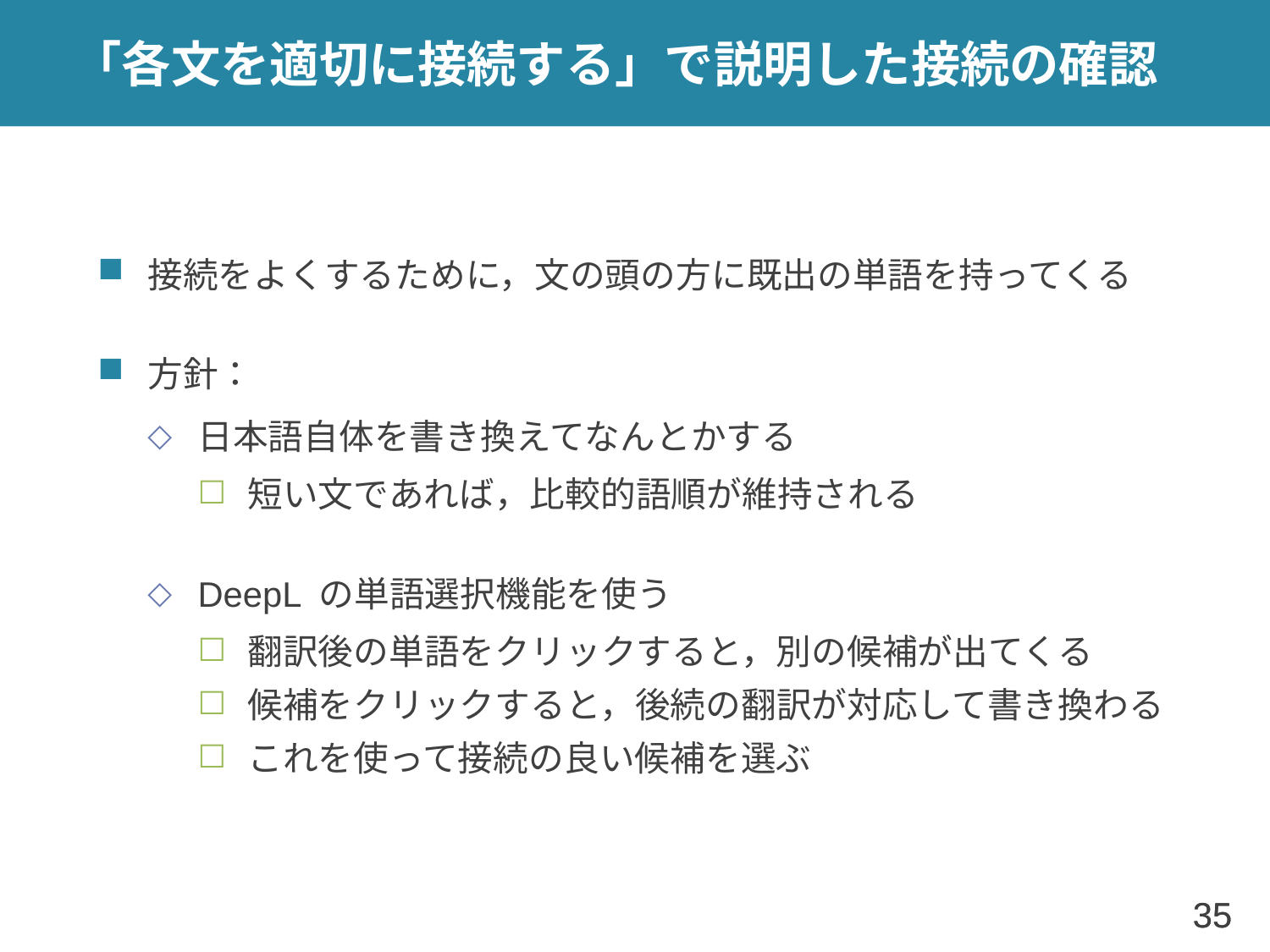

# 「各文を適切に接続する」で説明した接続の確認
接続をよくするために，文の頭の方に既出の単語を持ってくる
方針：
日本語自体を書き換えてなんとかする
短い文であれば，比較的語順が維持される
DeepL の単語選択機能を使う
翻訳後の単語をクリックすると，別の候補が出てくる
候補をクリックすると，後続の翻訳が対応して書き換わる
これを使って接続の良い候補を選ぶ